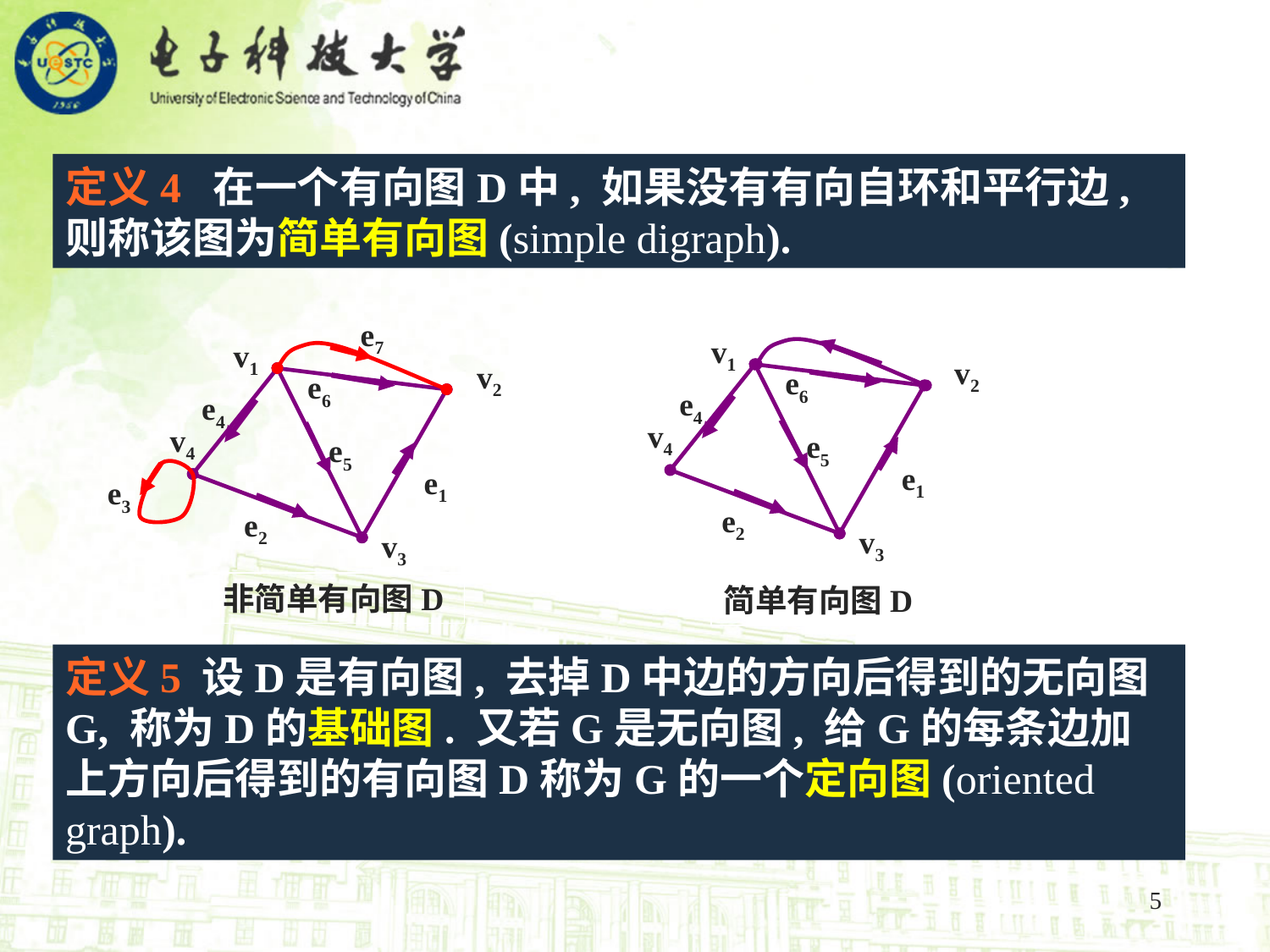

定义4  在一个有向图D中, 如果没有有向自环和平行边, 则称该图为简单有向图(simple digraph).
e7
v1

v2
e6
e4
v4
e5
e1
e2
v3
非简单有向图D
e3
v1
v2
e6

e4

v4

e5

e1

e2
v3
简单有向图D

定义5 设D是有向图, 去掉D中边的方向后得到的无向图G, 称为D的基础图. 又若G是无向图, 给G的每条边加上方向后得到的有向图D称为G的一个定向图(oriented graph).
5